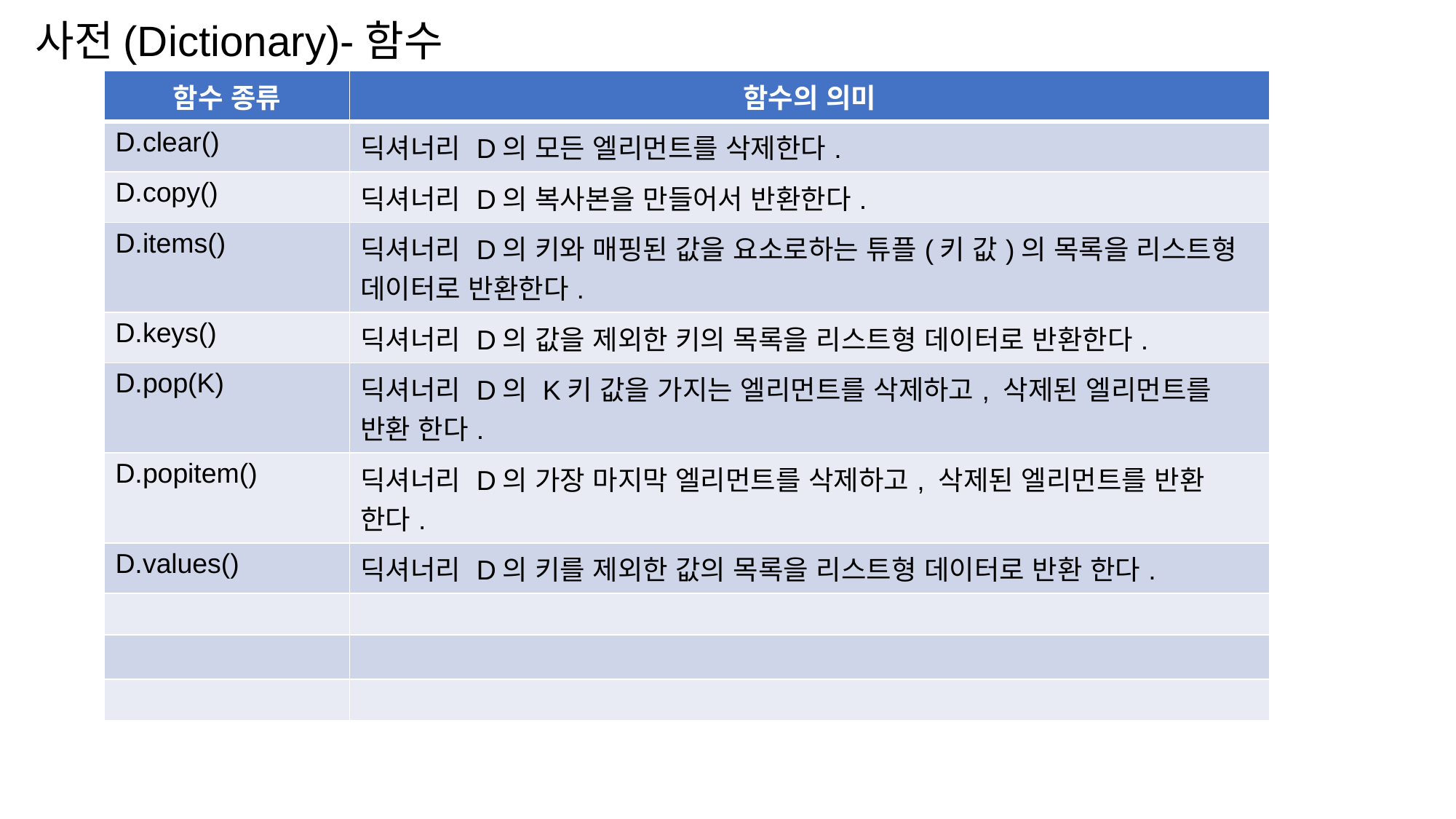

사전(Dictionary)-함수
| 함수 종류 | 함수의 의미 |
| --- | --- |
| D.clear() | 딕셔너리 D의 모든 엘리먼트를 삭제한다. |
| D.copy() | 딕셔너리 D의 복사본을 만들어서 반환한다. |
| D.items() | 딕셔너리 D의 키와 매핑된 값을 요소로하는 튜플(키 값)의 목록을 리스트형 데이터로 반환한다. |
| D.keys() | 딕셔너리 D의 값을 제외한 키의 목록을 리스트형 데이터로 반환한다. |
| D.pop(K) | 딕셔너리 D의 K키 값을 가지는 엘리먼트를 삭제하고, 삭제된 엘리먼트를 반환 한다. |
| D.popitem() | 딕셔너리 D의 가장 마지막 엘리먼트를 삭제하고, 삭제된 엘리먼트를 반환 한다. |
| D.values() | 딕셔너리 D의 키를 제외한 값의 목록을 리스트형 데이터로 반환 한다. |
|  |  |
|  |  |
|  |  |